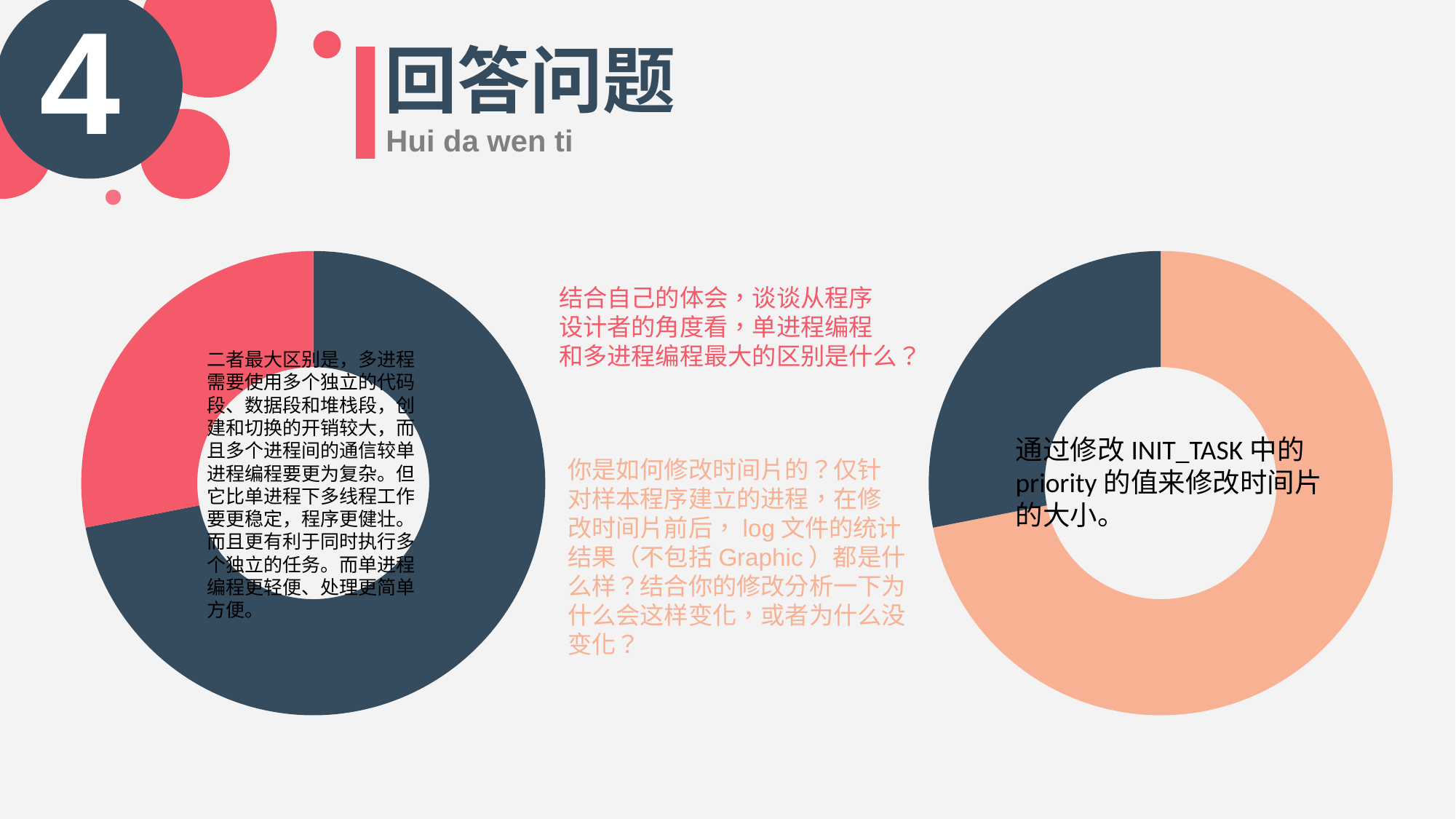

4

回答问题

Hui da wen ti

### Chart

| Category | 销售额 |
|---|---|
| 第一季度 | 8.200000000000001 |
| 第二季度 | 3.2 |

### Chart

| Category | 销售额 |
|---|---|
| 第一季度 | 8.200000000000001 |
| 第二季度 | 3.2 |
结合自己的体会，谈谈从程序
设计者的角度看，单进程编程
和多进程编程最大的区别是什么？
二者最大区别是，多进程需要使用多个独立的代码段、数据段和堆栈段，创建和切换的开销较大，而且多个进程间的通信较单进程编程要更为复杂。但它比单进程下多线程工作要更稳定，程序更健壮。而且更有利于同时执行多个独立的任务。而单进程编程更轻便、处理更简单方便。
通过修改INIT_TASK中的
priority的值来修改时间片
的大小。
你是如何修改时间片的？仅针
对样本程序建立的进程，在修
改时间片前后，log文件的统计
结果（不包括Graphic）都是什
么样？结合你的修改分析一下为
什么会这样变化，或者为什么没
变化？